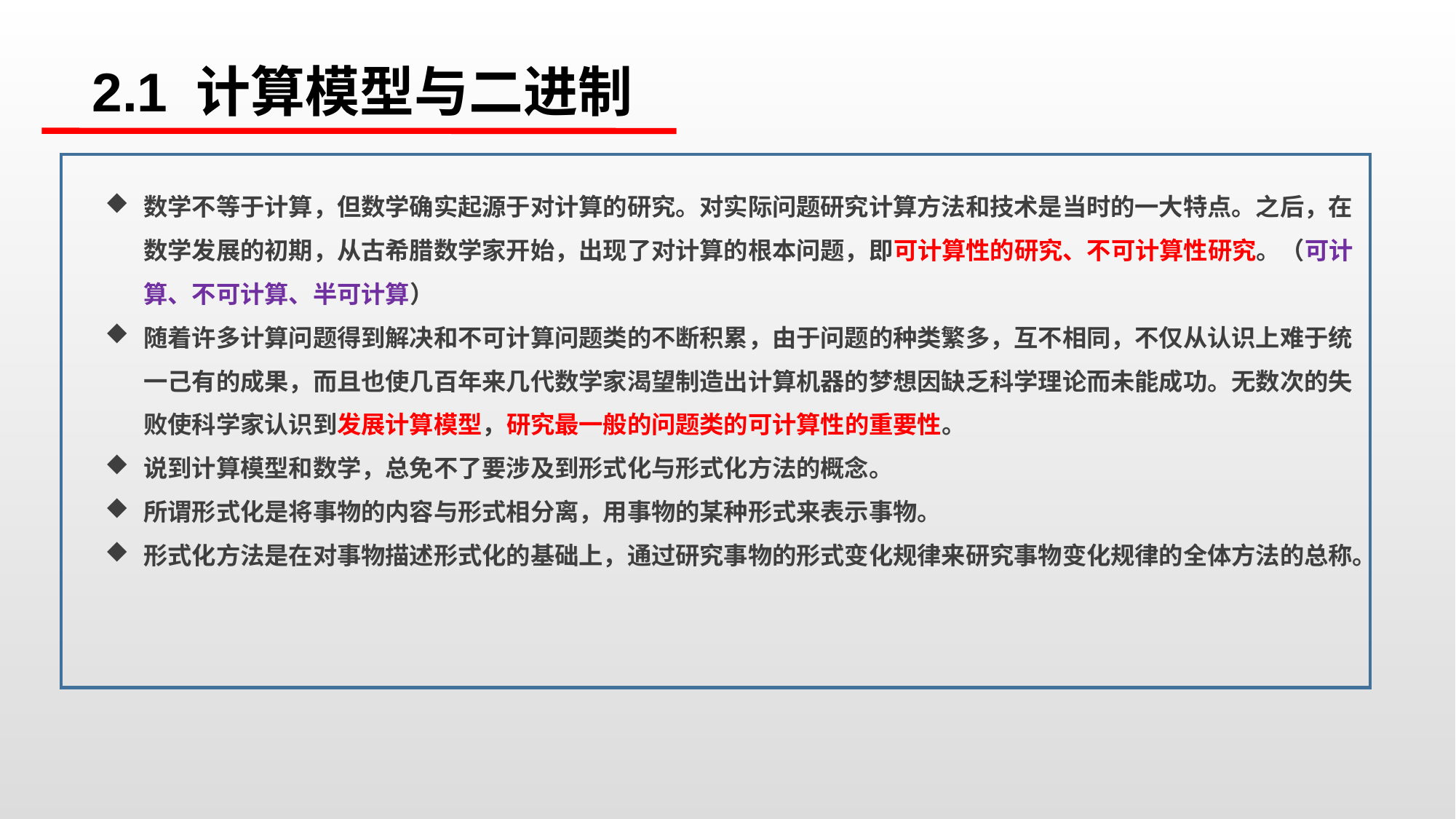

# 2.1 计算模型与二进制

数学不等于计算，但数学确实起源于对计算的研究。对实际问题研究计算方法和技术是当时的一大特点。之后，在数学发展的初期，从古希腊数学家开始，出现了对计算的根本问题，即可计算性的研究、不可计算性研究。（可计算、不可计算、半可计算）
随着许多计算问题得到解决和不可计算问题类的不断积累，由于问题的种类繁多，互不相同，不仅从认识上难于统一己有的成果，而且也使几百年来几代数学家渴望制造出计算机器的梦想因缺乏科学理论而未能成功。无数次的失败使科学家认识到发展计算模型，研究最一般的问题类的可计算性的重要性。
说到计算模型和数学，总免不了要涉及到形式化与形式化方法的概念。
所谓形式化是将事物的内容与形式相分离，用事物的某种形式来表示事物。
形式化方法是在对事物描述形式化的基础上，通过研究事物的形式变化规律来研究事物变化规律的全体方法的总称。

2